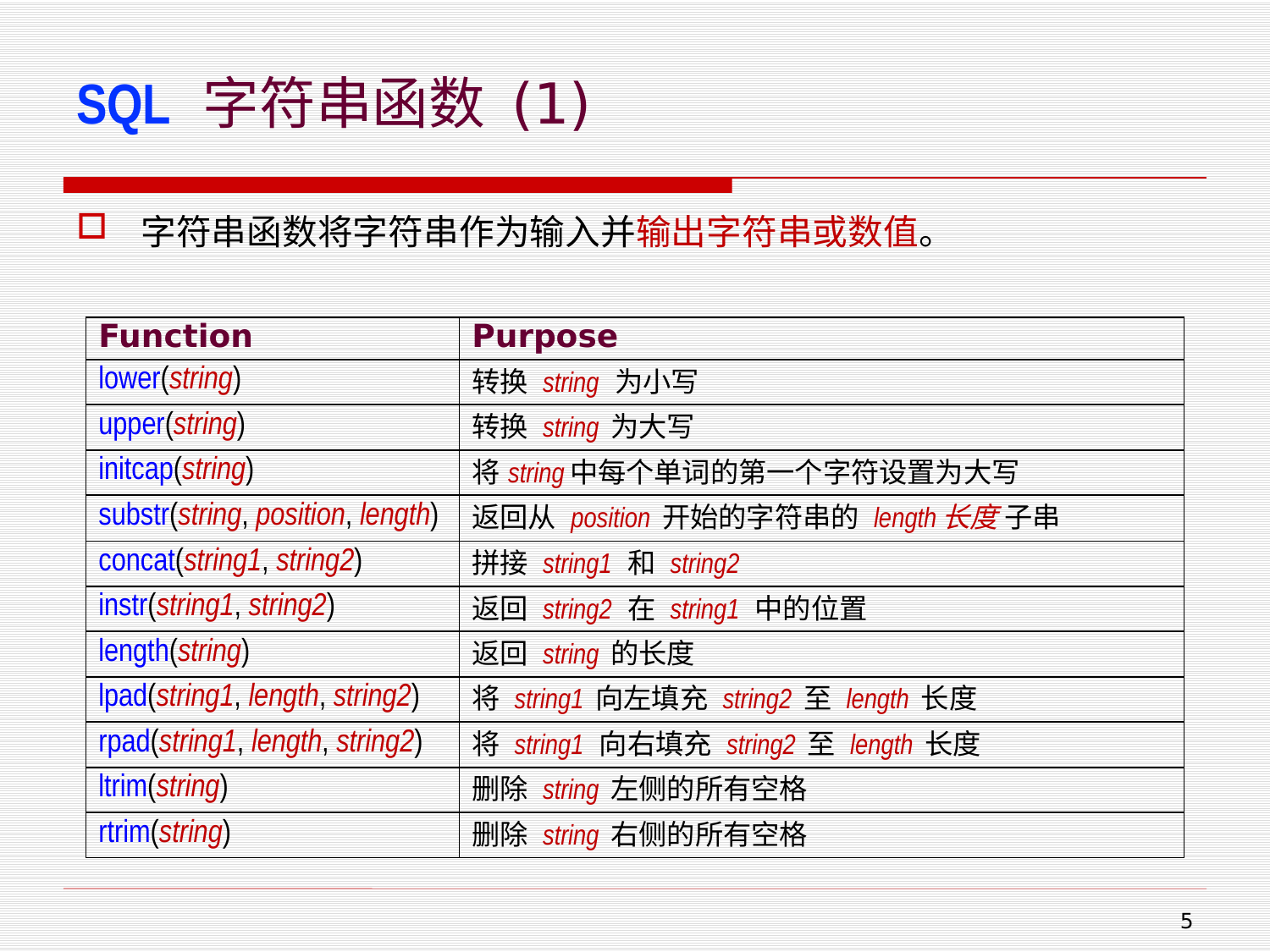

# SQL 字符串函数 (1)
字符串函数将字符串作为输入并输出字符串或数值。
| Function | Purpose |
| --- | --- |
| lower(string) | 转换 string 为小写 |
| upper(string) | 转换 string 为大写 |
| initcap(string) | 将string中每个单词的第一个字符设置为大写 |
| substr(string, position, length) | 返回从 position 开始的字符串的 length长度 子串 |
| concat(string1, string2) | 拼接 string1 和 string2 |
| instr(string1, string2) | 返回 string2 在 string1 中的位置 |
| length(string) | 返回 string 的长度 |
| lpad(string1, length, string2) | 将 string1 向左填充 string2 至 length 长度 |
| rpad(string1, length, string2) | 将 string1 向右填充 string2 至 length 长度 |
| ltrim(string) | 删除 string 左侧的所有空格 |
| rtrim(string) | 删除 string 右侧的所有空格 |
5